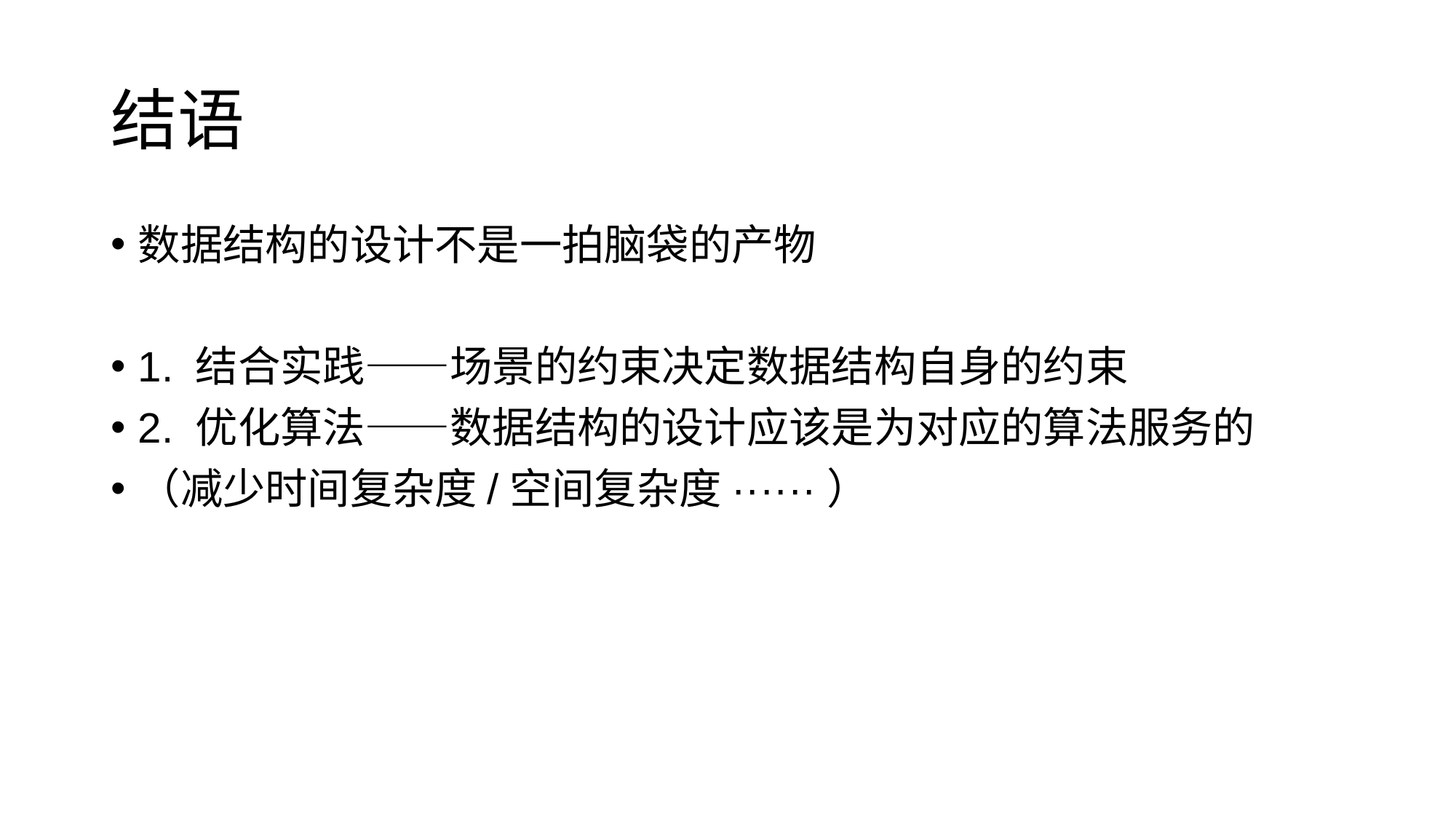

# 结语
数据结构的设计不是一拍脑袋的产物

1. 结合实践——场景的约束决定数据结构自身的约束
2. 优化算法——数据结构的设计应该是为对应的算法服务的
（减少时间复杂度/空间复杂度······）